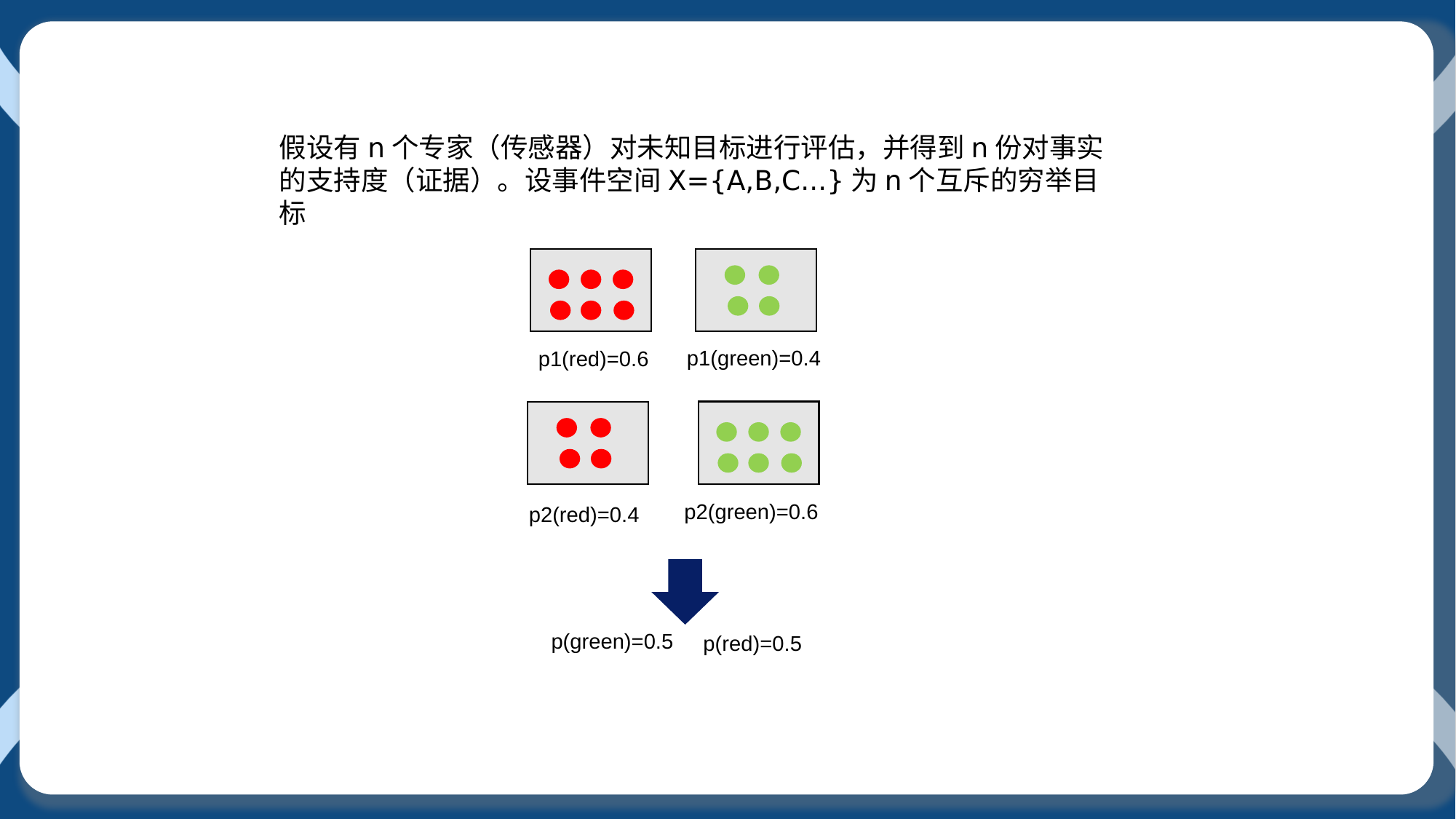

假设有n个专家（传感器）对未知目标进行评估，并得到n份对事实的支持度（证据）。设事件空间X={A,B,C...}为n个互斥的穷举目标

p1(green)=0.4
p1(red)=0.6

p2(green)=0.6
p2(red)=0.4

p(green)=0.5
p(red)=0.5